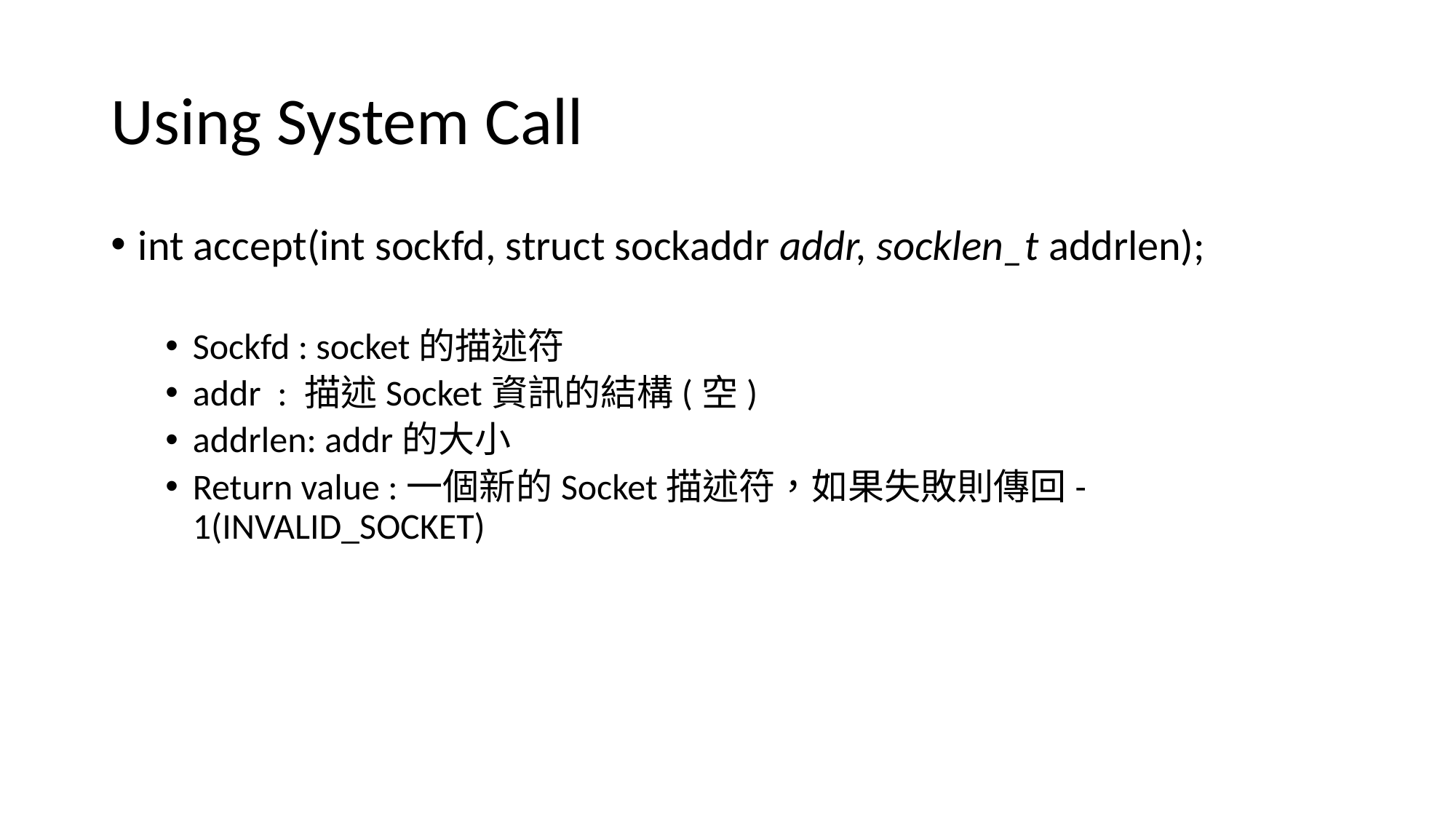

# Using System Call
int accept(int sockfd, struct sockaddr addr, socklen_t addrlen);
Sockfd : socket的描述符
addr  : 描述Socket資訊的結構(空)
addrlen: addr的大小
Return value :一個新的Socket描述符，如果失敗則傳回-1(INVALID_SOCKET)